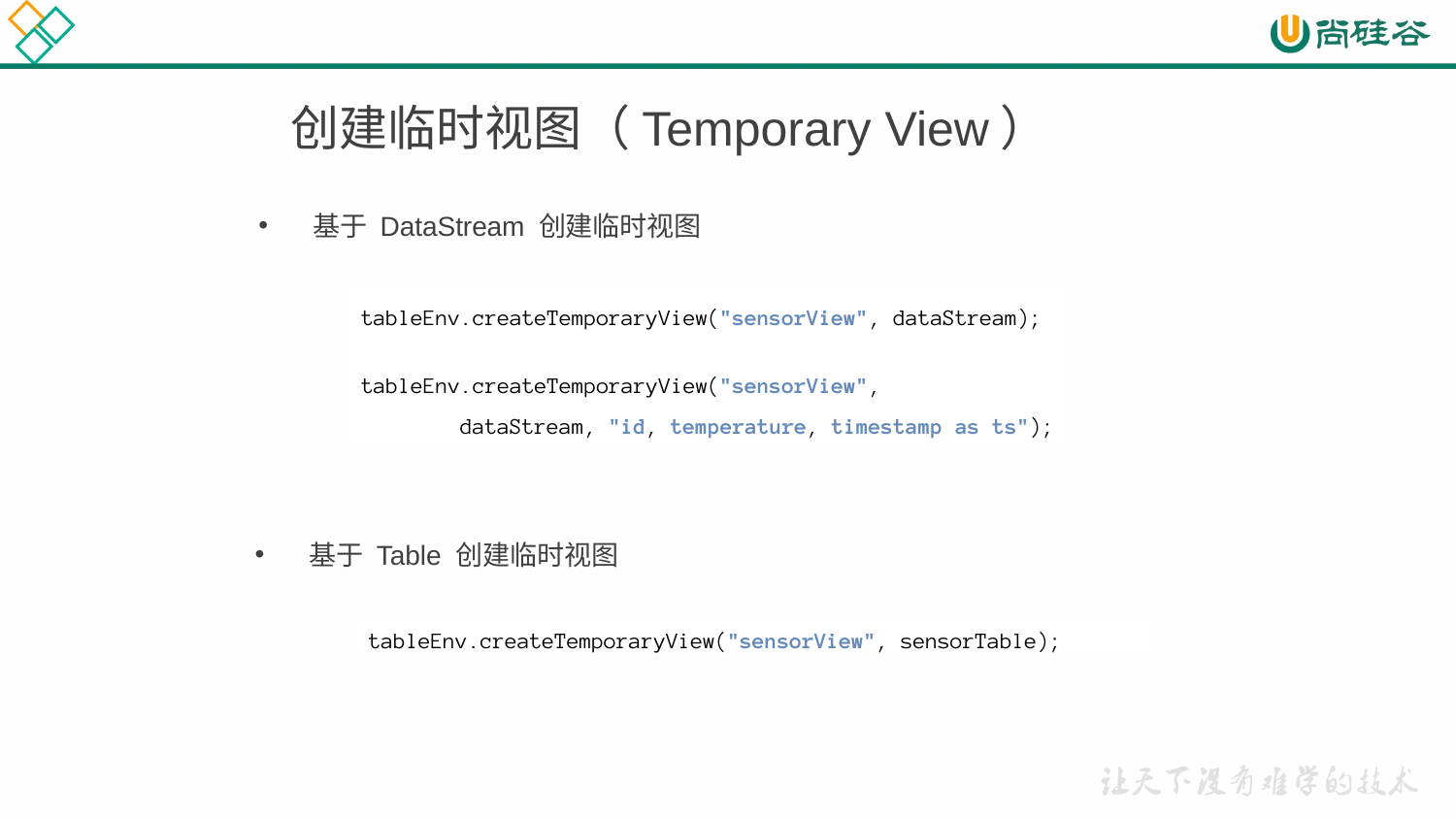

# 创建临时视图（Temporary View）
基于 DataStream 创建临时视图
tableEnv.createTemporaryView("sensorView", dataStream);
tableEnv.createTemporaryView("sensorView",
        dataStream, "id, temperature, timestamp as ts");
基于 Table 创建临时视图
tableEnv.createTemporaryView("sensorView", sensorTable);